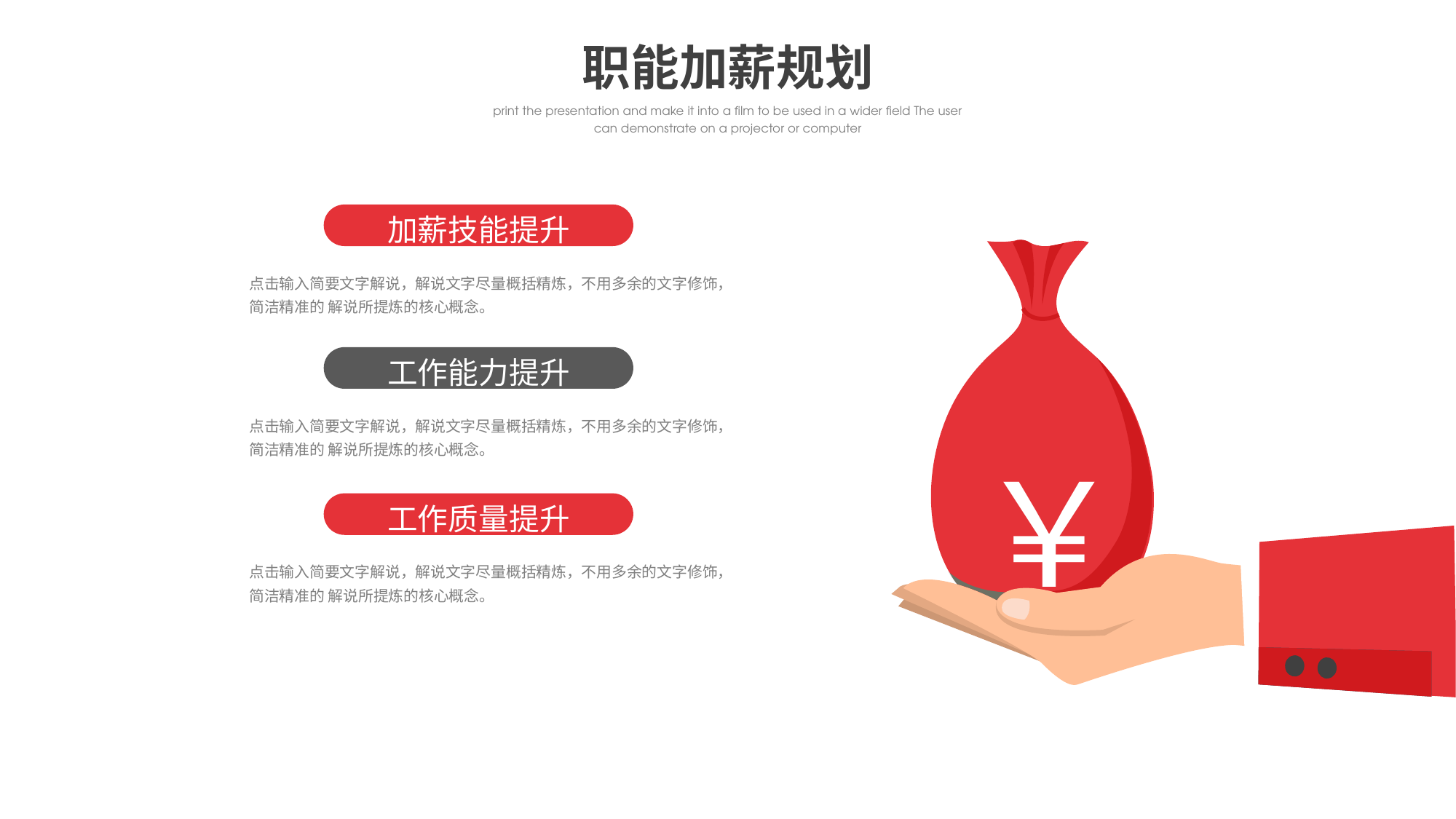

职能加薪规划
print the presentation and make it into a film to be used in a wider field The user can demonstrate on a projector or computer

加薪技能提升

点击输入简要文字解说，解说文字尽量概括精炼，不用多余的文字修饰，简洁精准的 解说所提炼的核心概念。

工作能力提升
￥
点击输入简要文字解说，解说文字尽量概括精炼，不用多余的文字修饰，简洁精准的 解说所提炼的核心概念。

工作质量提升
点击输入简要文字解说，解说文字尽量概括精炼，不用多余的文字修饰，简洁精准的 解说所提炼的核心概念。